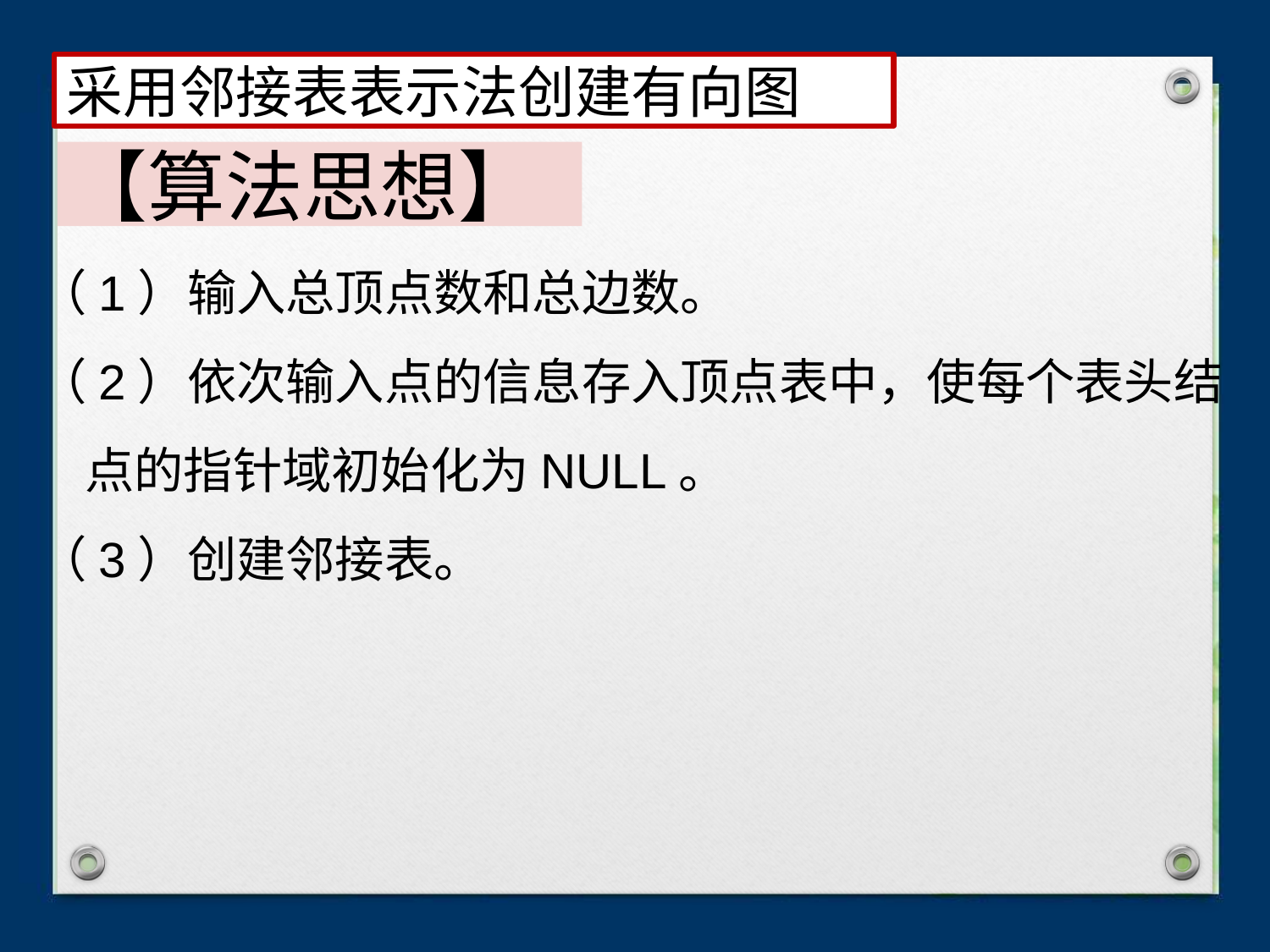

采用邻接表表示法创建有向图
【算法思想】
（1）输入总顶点数和总边数。
（2）依次输入点的信息存入顶点表中，使每个表头结点的指针域初始化为NULL。
（3）创建邻接表。